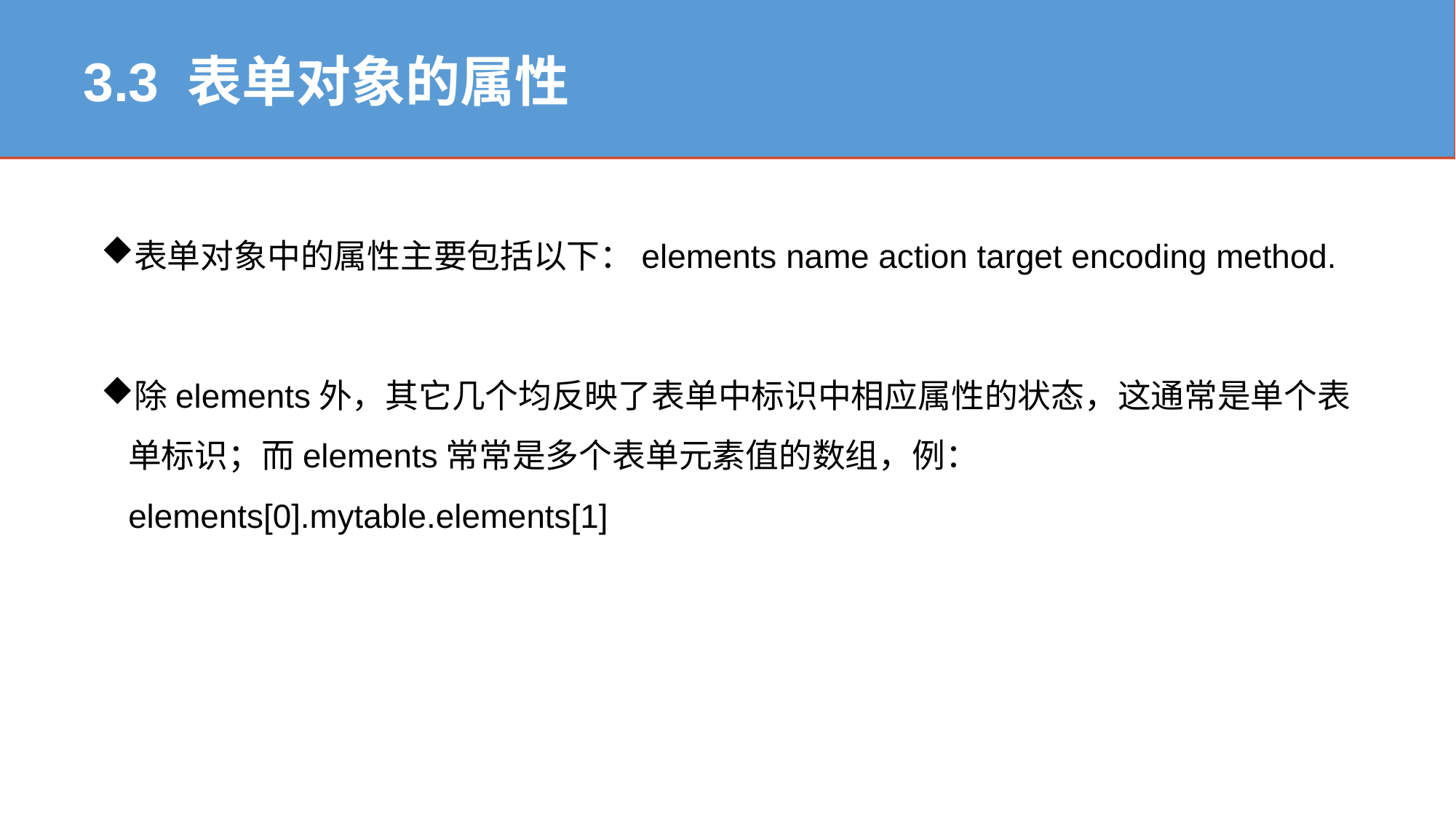

3.3 表单对象的属性

表单对象中的属性主要包括以下：elements name action target encoding method.

除elements外，其它几个均反映了表单中标识中相应属性的状态，这通常是单个表单标识；而elements常常是多个表单元素值的数组，例：
elements[0].mytable.elements[1]